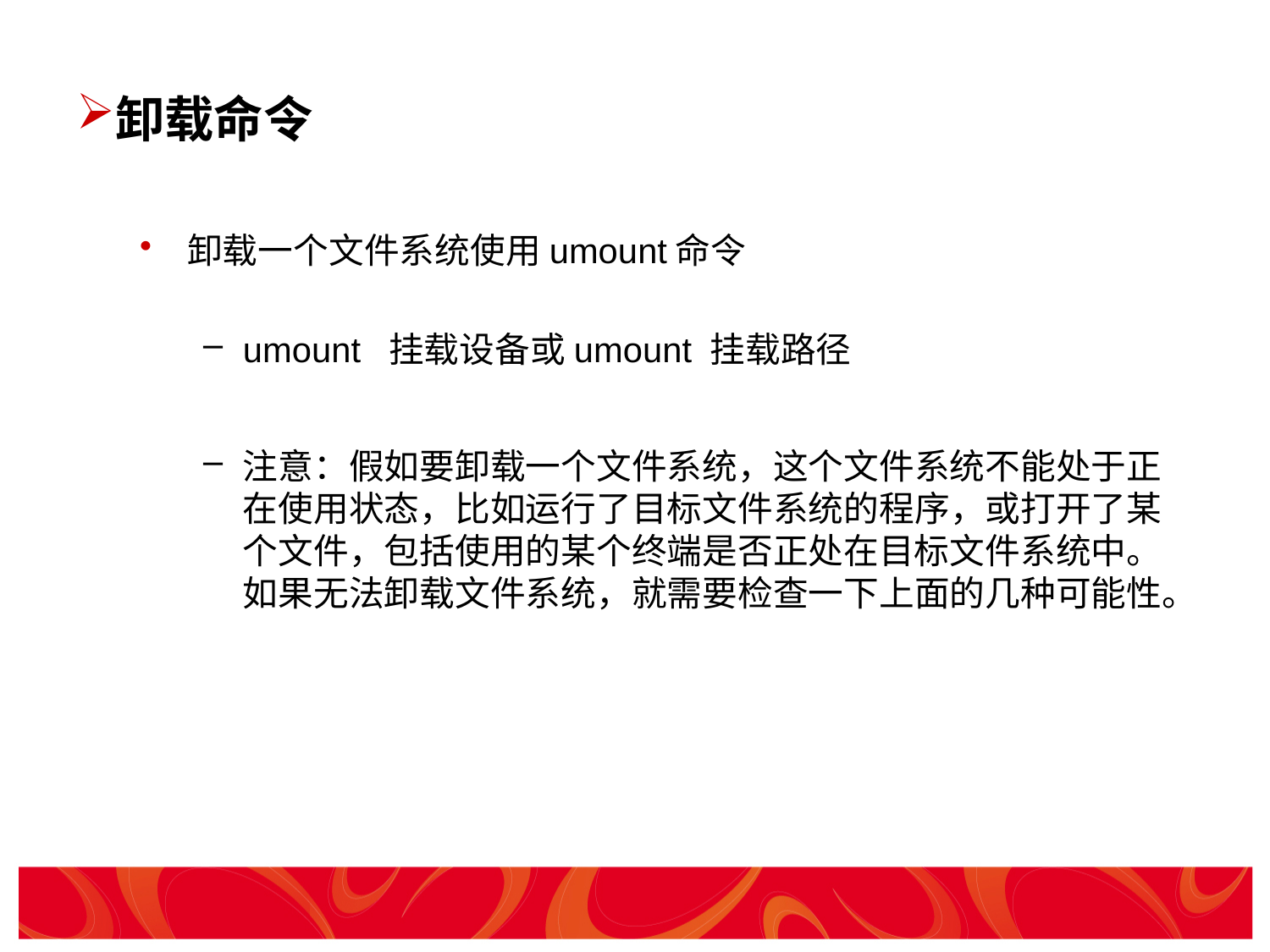

卸载命令
卸载一个文件系统使用umount命令

umount  挂载设备或umount 挂载路径

注意：假如要卸载一个文件系统，这个文件系统不能处于正在使用状态，比如运行了目标文件系统的程序，或打开了某个文件，包括使用的某个终端是否正处在目标文件系统中。如果无法卸载文件系统，就需要检查一下上面的几种可能性。